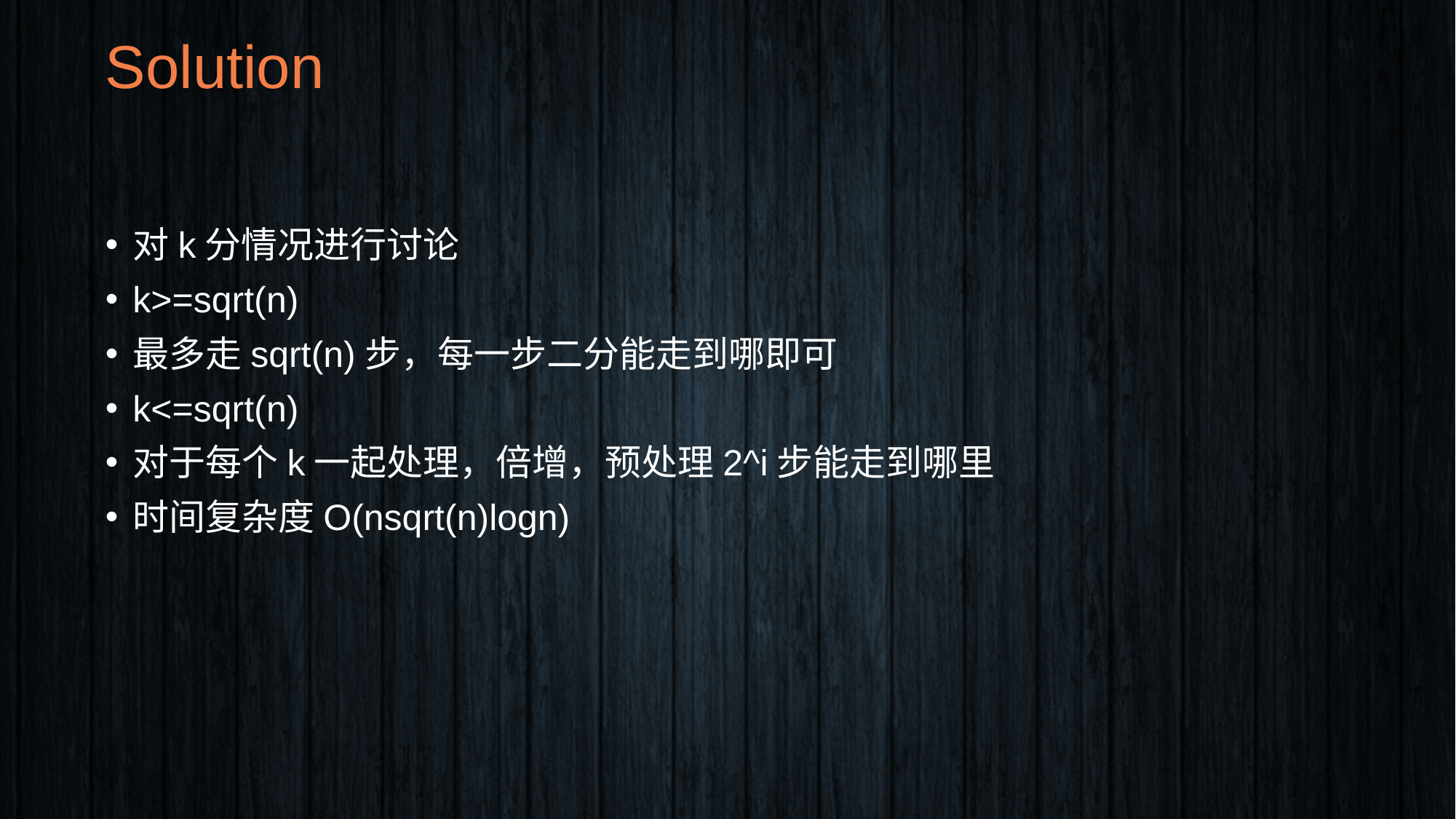

# Solution
对k分情况进行讨论
k>=sqrt(n)
最多走sqrt(n)步，每一步二分能走到哪即可
k<=sqrt(n)
对于每个k一起处理，倍增，预处理2^i步能走到哪里
时间复杂度O(nsqrt(n)logn)